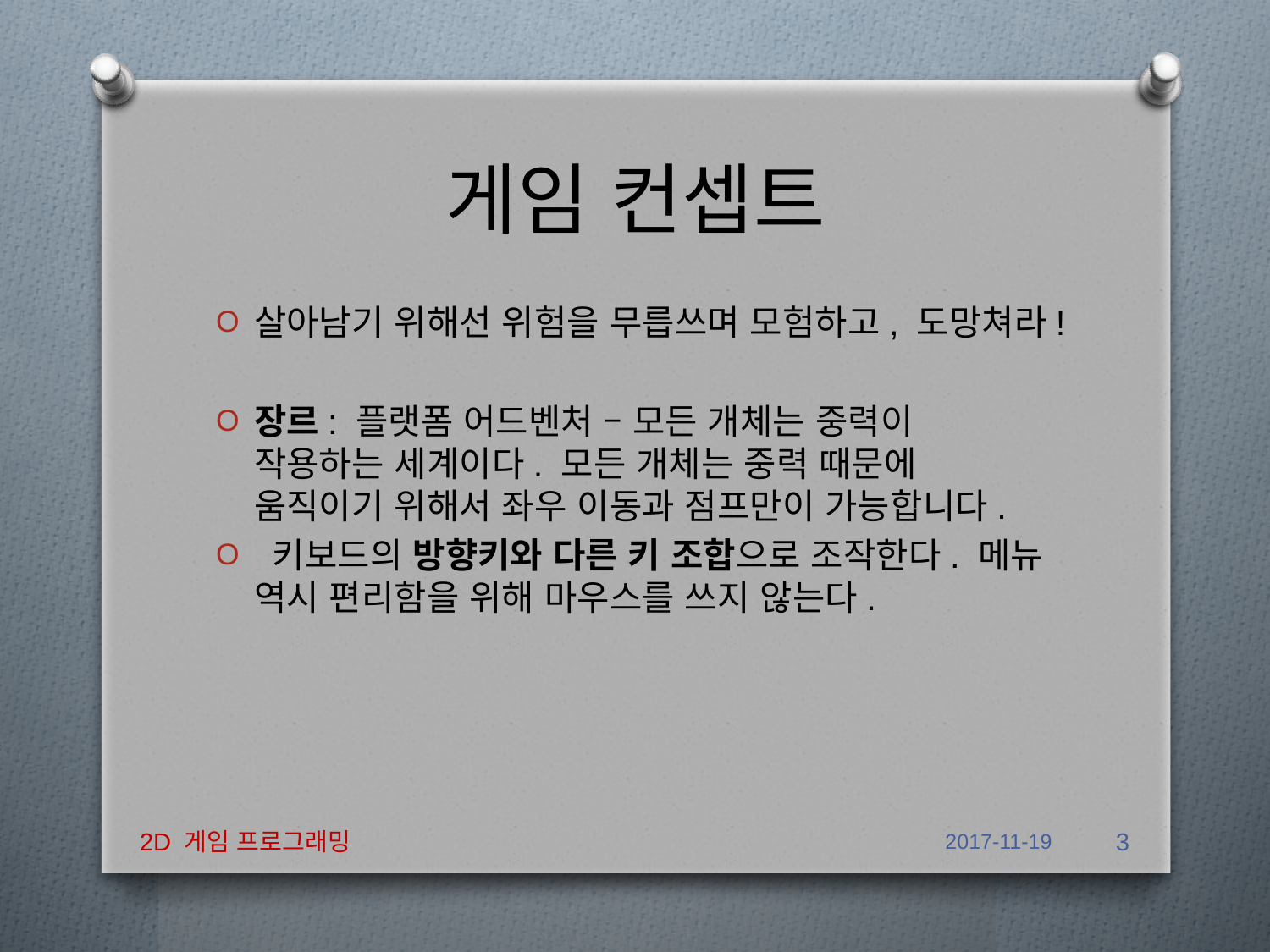

# 게임 컨셉트
살아남기 위해선 위험을 무릅쓰며 모험하고, 도망쳐라!

장르: 플랫폼 어드벤처 – 모든 개체는 중력이 작용하는 세계이다. 모든 개체는 중력 때문에 움직이기 위해서 좌우 이동과 점프만이 가능합니다.
 키보드의 방향키와 다른 키 조합으로 조작한다. 메뉴 역시 편리함을 위해 마우스를 쓰지 않는다.
2D 게임 프로그래밍
2017-11-19
3